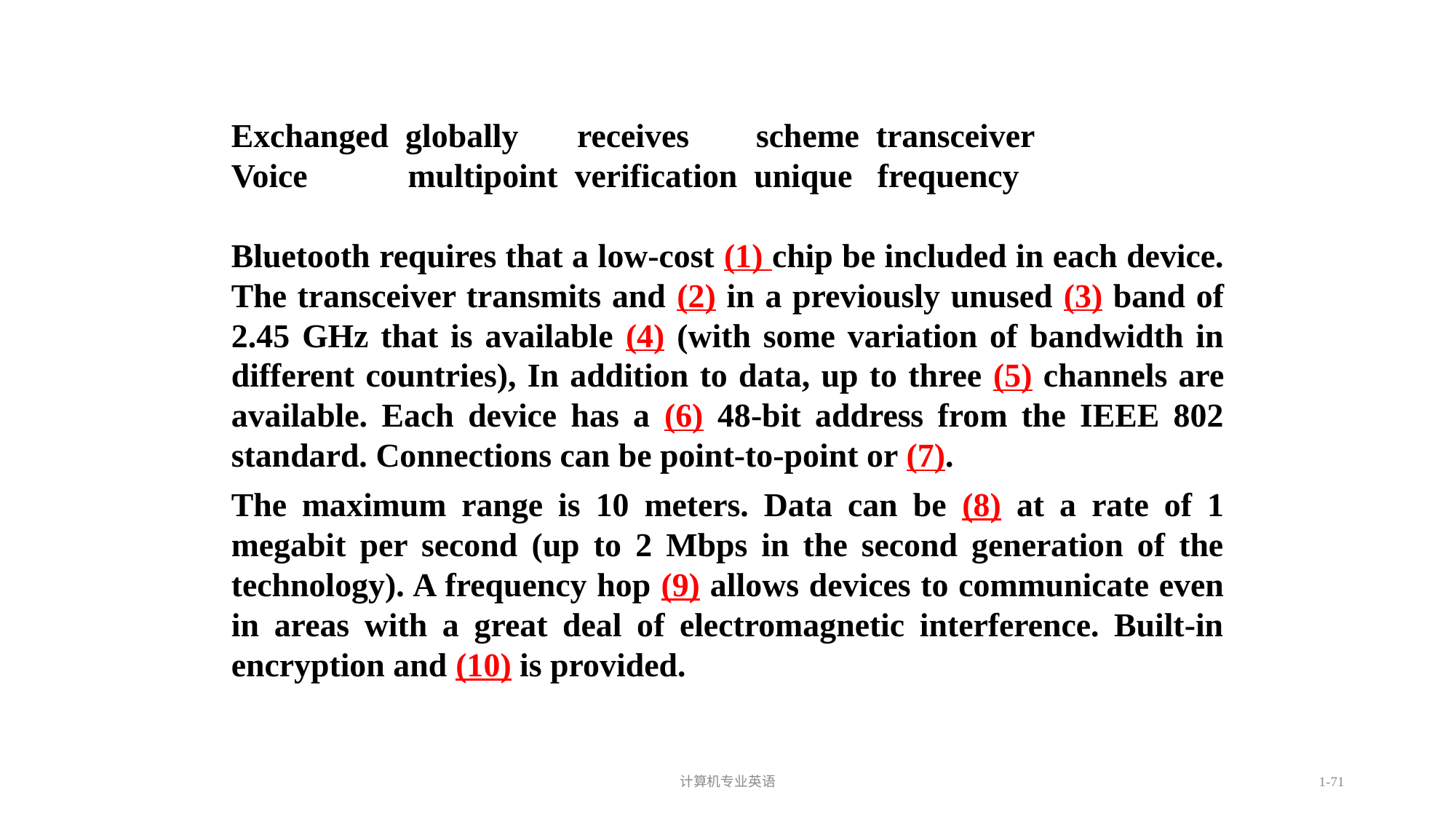

计算机专业英语
1-71
Exchanged  globally       receives        scheme  transceiver
Voice            multipoint  verification  unique   frequency

Bluetooth requires that a low-cost (1) chip be included in each device. The transceiver transmits and (2) in a previously unused (3) band of 2.45 GHz that is available (4) (with some variation of bandwidth in different countries), In addition to data, up to three (5) channels are available. Each device has a (6) 48-bit address from the IEEE 802 standard. Connections can be point-to-point or (7).
The maximum range is 10 meters. Data can be (8) at a rate of 1 megabit per second (up to 2 Mbps in the second generation of the technology). A frequency hop (9) allows devices to communicate even in areas with a great deal of electromagnetic interference. Built-in encryption and (10) is provided.